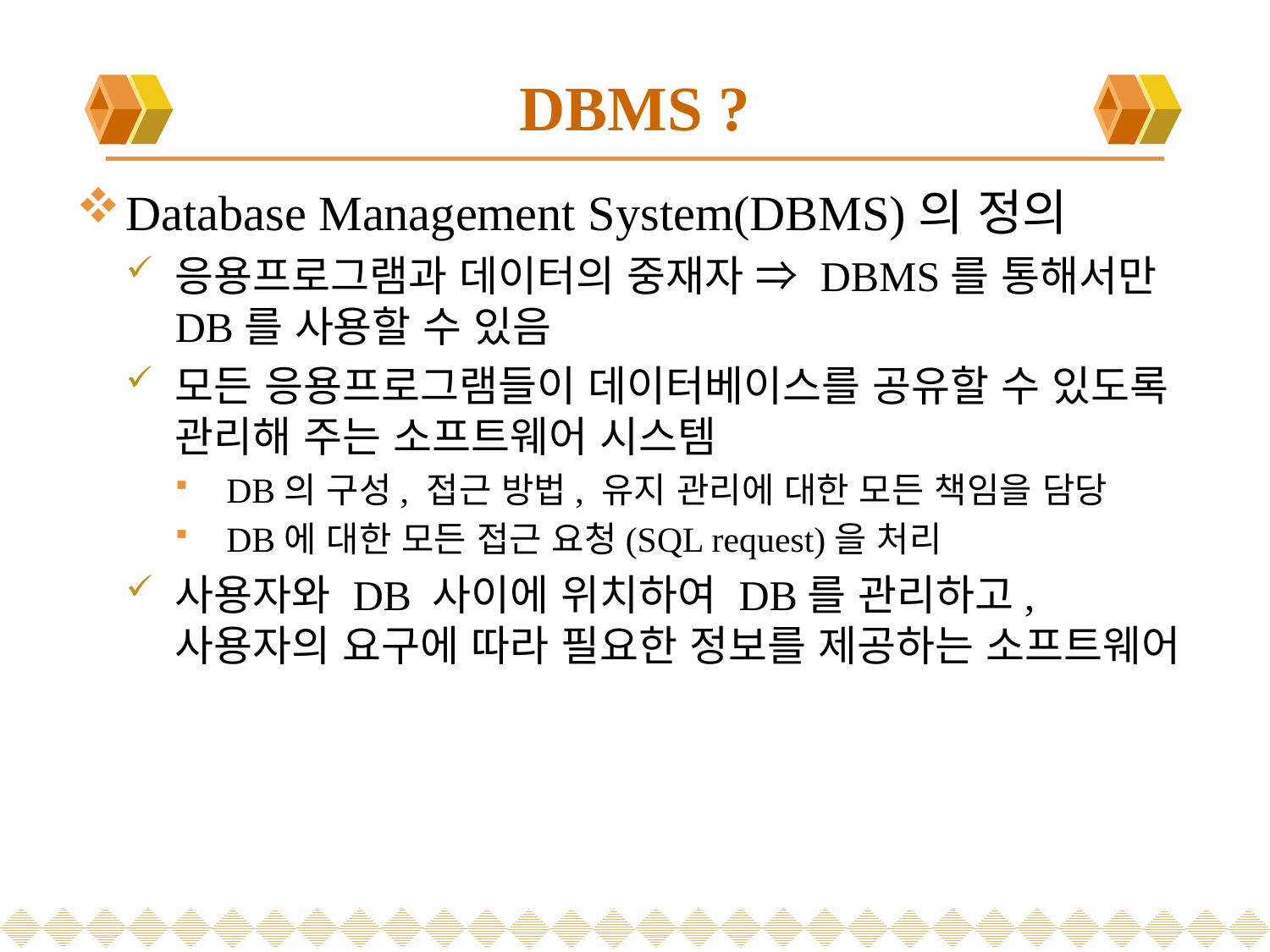

# DBMS ?
Database Management System(DBMS)의 정의
응용프로그램과 데이터의 중재자 ⇒ DBMS를 통해서만 DB를 사용할 수 있음
모든 응용프로그램들이 데이터베이스를 공유할 수 있도록 관리해 주는 소프트웨어 시스템
DB의 구성, 접근 방법, 유지 관리에 대한 모든 책임을 담당
DB에 대한 모든 접근 요청(SQL request)을 처리
사용자와 DB 사이에 위치하여 DB를 관리하고, 사용자의 요구에 따라 필요한 정보를 제공하는 소프트웨어